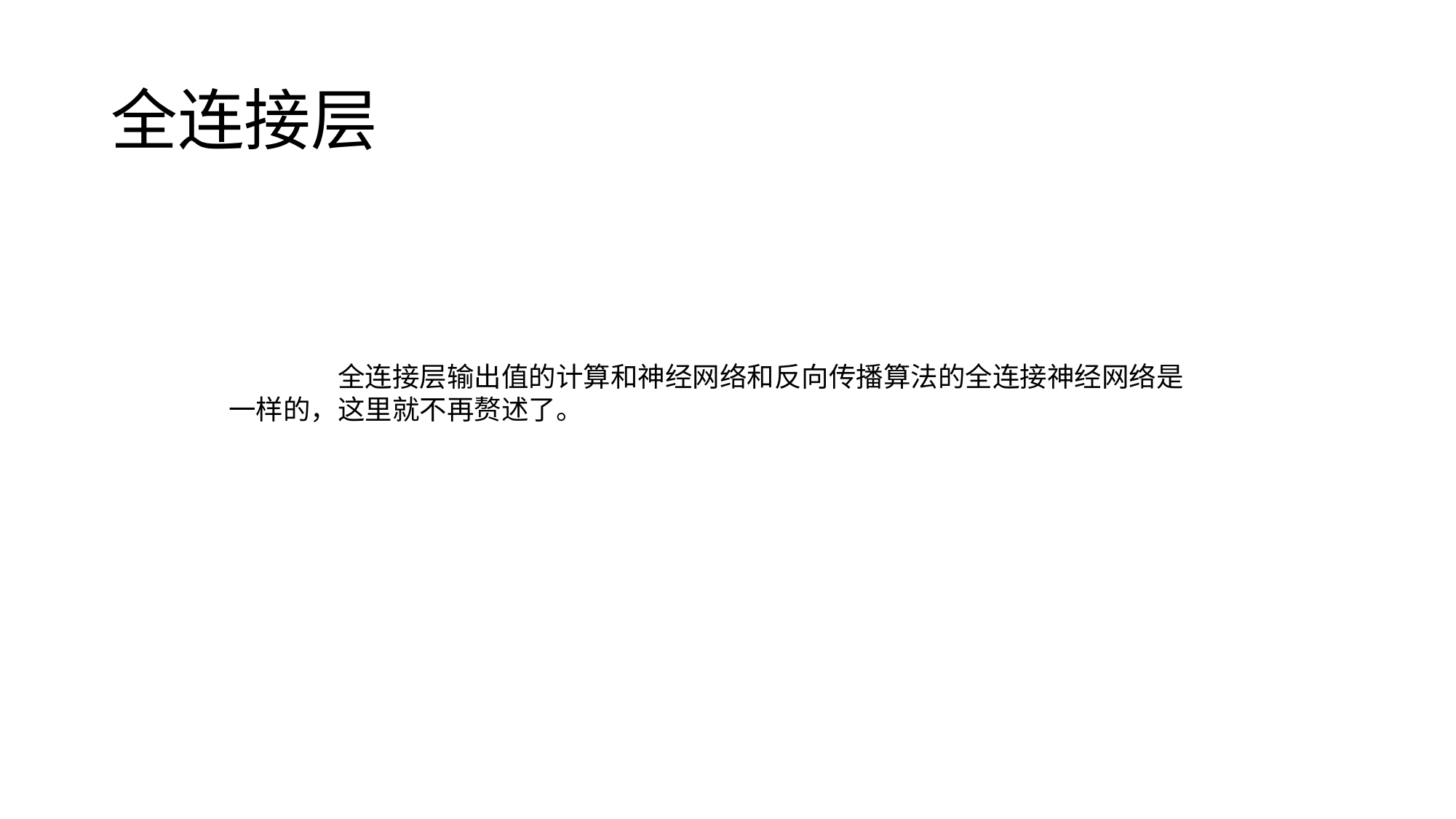

# 全连接层
	全连接层输出值的计算和神经网络和反向传播算法的全连接神经网络是一样的，这里就不再赘述了。